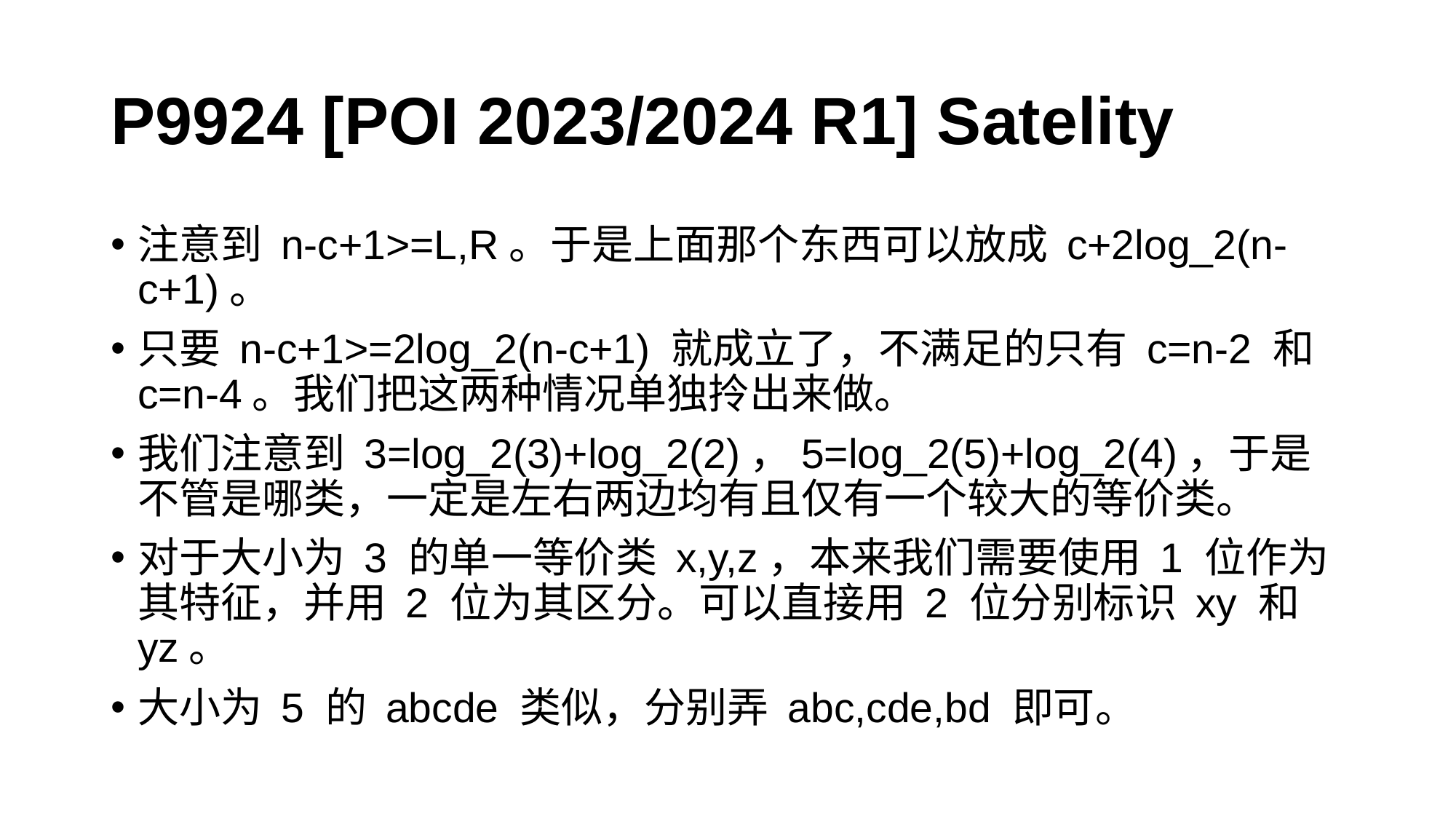

# P9924 [POI 2023/2024 R1] Satelity
注意到 n-c+1>=L,R。于是上面那个东西可以放成 c+2log_2(n-c+1)。
只要 n-c+1>=2log_2(n-c+1) 就成立了，不满足的只有 c=n-2 和 c=n-4。我们把这两种情况单独拎出来做。
我们注意到 3=log_2(3)+log_2(2)，5=log_2(5)+log_2(4)，于是不管是哪类，一定是左右两边均有且仅有一个较大的等价类。
对于大小为 3 的单一等价类 x,y,z，本来我们需要使用 1 位作为其特征，并用 2 位为其区分。可以直接用 2 位分别标识 xy 和 yz。
大小为 5 的 abcde 类似，分别弄 abc,cde,bd 即可。